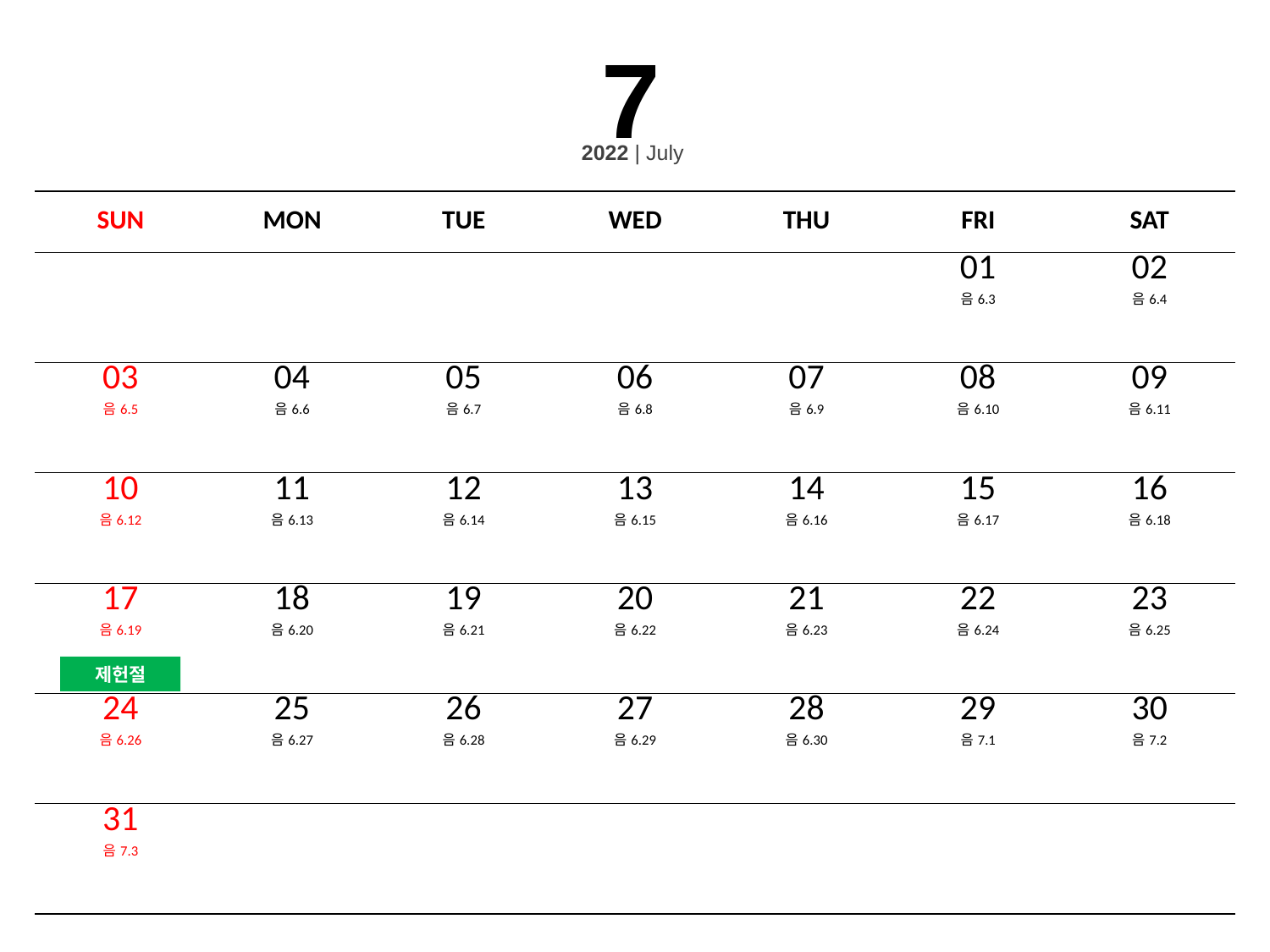

7
2022 | July

| SUN | MON | TUE | WED | THU | FRI | SAT |
| --- | --- | --- | --- | --- | --- | --- |
|  |  |  |  |  | 01 음6.3 | 02 음6.4 |
| 03 음6.5 | 04 음6.6 | 05 음6.7 | 06 음6.8 | 07 음6.9 | 08 음6.10 | 09 음6.11 |
| 10 음6.12 | 11 음6.13 | 12 음6.14 | 13 음6.15 | 14 음6.16 | 15 음6.17 | 16 음6.18 |
| 17 음6.19 | 18 음6.20 | 19 음6.21 | 20 음6.22 | 21 음6.23 | 22 음6.24 | 23 음6.25 |
| 24 음6.26 | 25 음6.27 | 26 음6.28 | 27 음6.29 | 28 음6.30 | 29 음7.1 | 30 음7.2 |
| 31 음7.3 |  |  |  |  |  |  |
제헌절